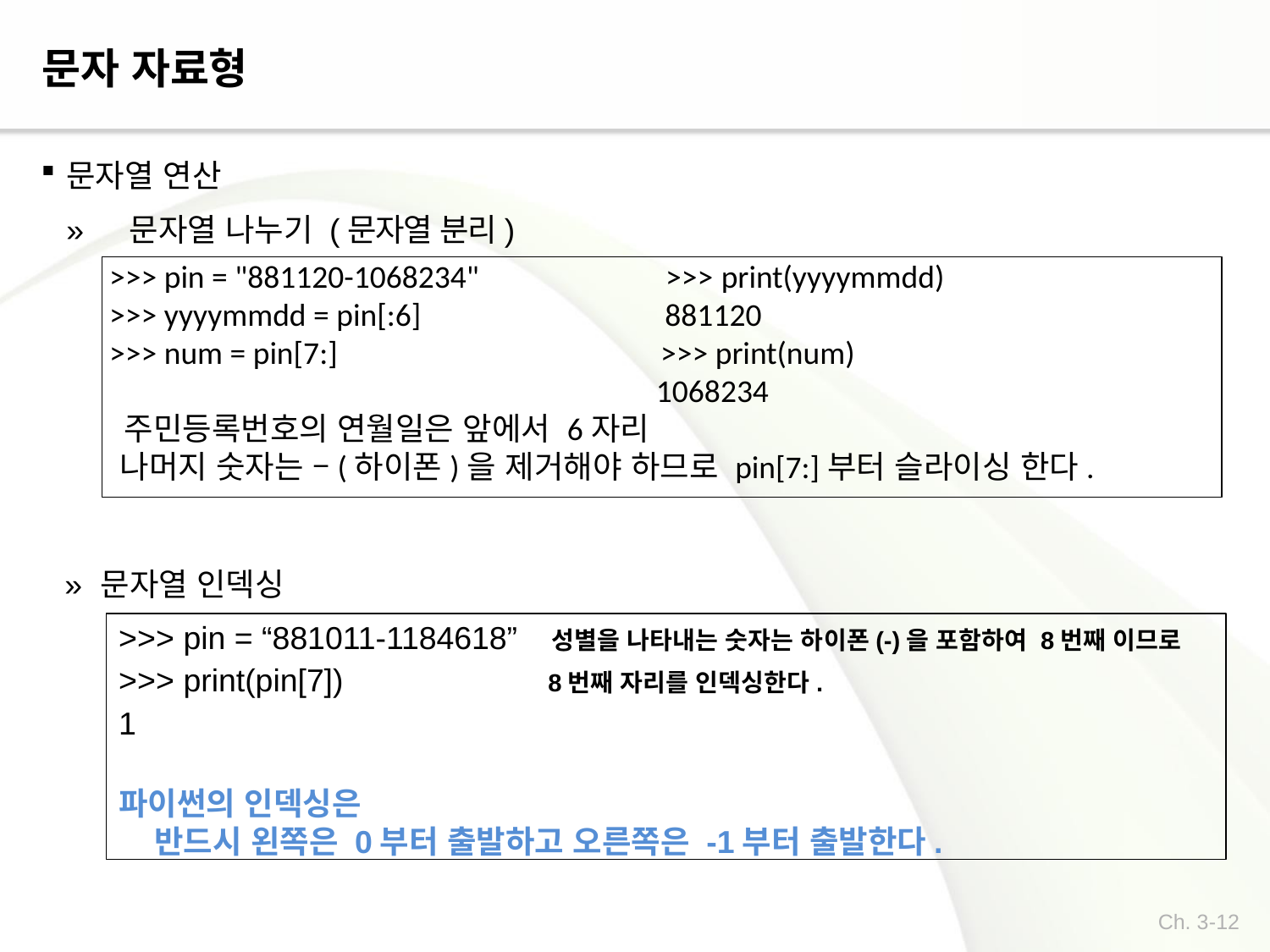

# 문자 자료형
문자열 연산
»	문자열 나누기 (문자열 분리)
 >>> pin = "881120-1068234"                          >>> print(yyyymmdd)
 >>> yyyymmdd = pin[:6]                                  881120
 >>> num = pin[7:]                                             >>> print(num)
                                                                             1068234
  주민등록번호의 연월일은 앞에서 6자리
  나머지 숫자는 –(하이폰)을 제거해야 하므로 pin[7:]부터 슬라이싱 한다.

»	문자열 인덱싱
>>> pin = “881011-1184618”   성별을 나타내는 숫자는 하이폰(-)을 포함하여 8번째 이므로
>>> print(pin[7])                       8번째 자리를 인덱싱한다.
1
파이썬의 인덱싱은
    반드시 왼쪽은 0부터 출발하고 오른쪽은 -1부터 출발한다.
Ch. 3-12